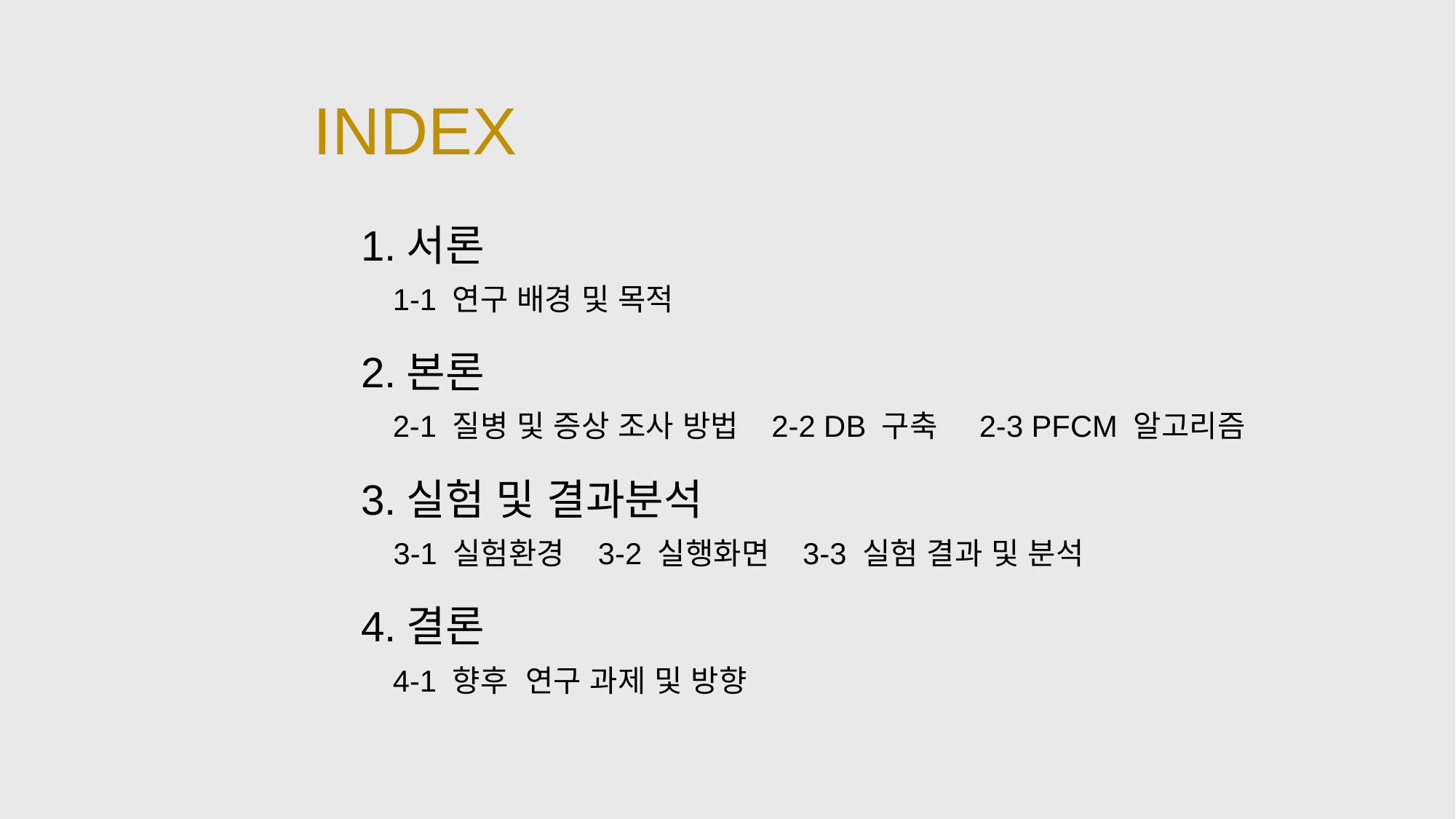

# INDEX
1.서론
1-1 연구 배경 및 목적
2.본론
2-1 질병 및 증상 조사 방법   2-2 DB 구축    2-3 PFCM 알고리즘
3.실험 및 결과분석
3-1 실험환경   3-2 실행화면   3-3 실험 결과 및 분석
4.결론
4-1 향후  연구 과제 및 방향